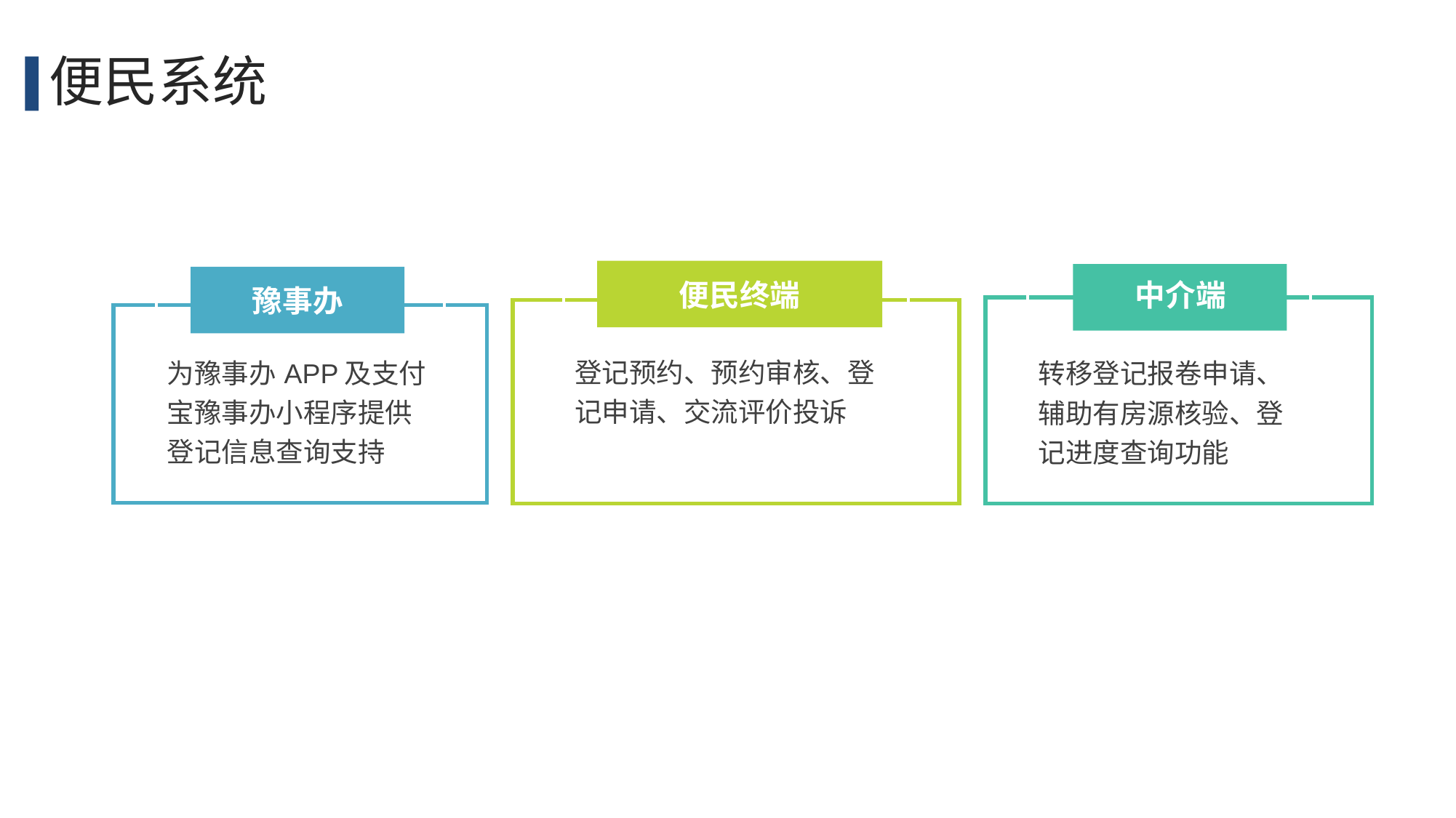

便民系统

便民终端

中介端

豫事办
|  |  |  |
| --- | --- | --- |
|  | 转移登记报卷申请、 辅助有房源核验、登记进度查询功能 |  |
|  |  |  |
| --- | --- | --- |
|  | 登记预约、预约审核、登记申请、交流评价投诉 |  |
|  |  |  |
| --- | --- | --- |
|  | 为豫事办APP及支付宝豫事办小程序提供登记信息查询支持 |  |